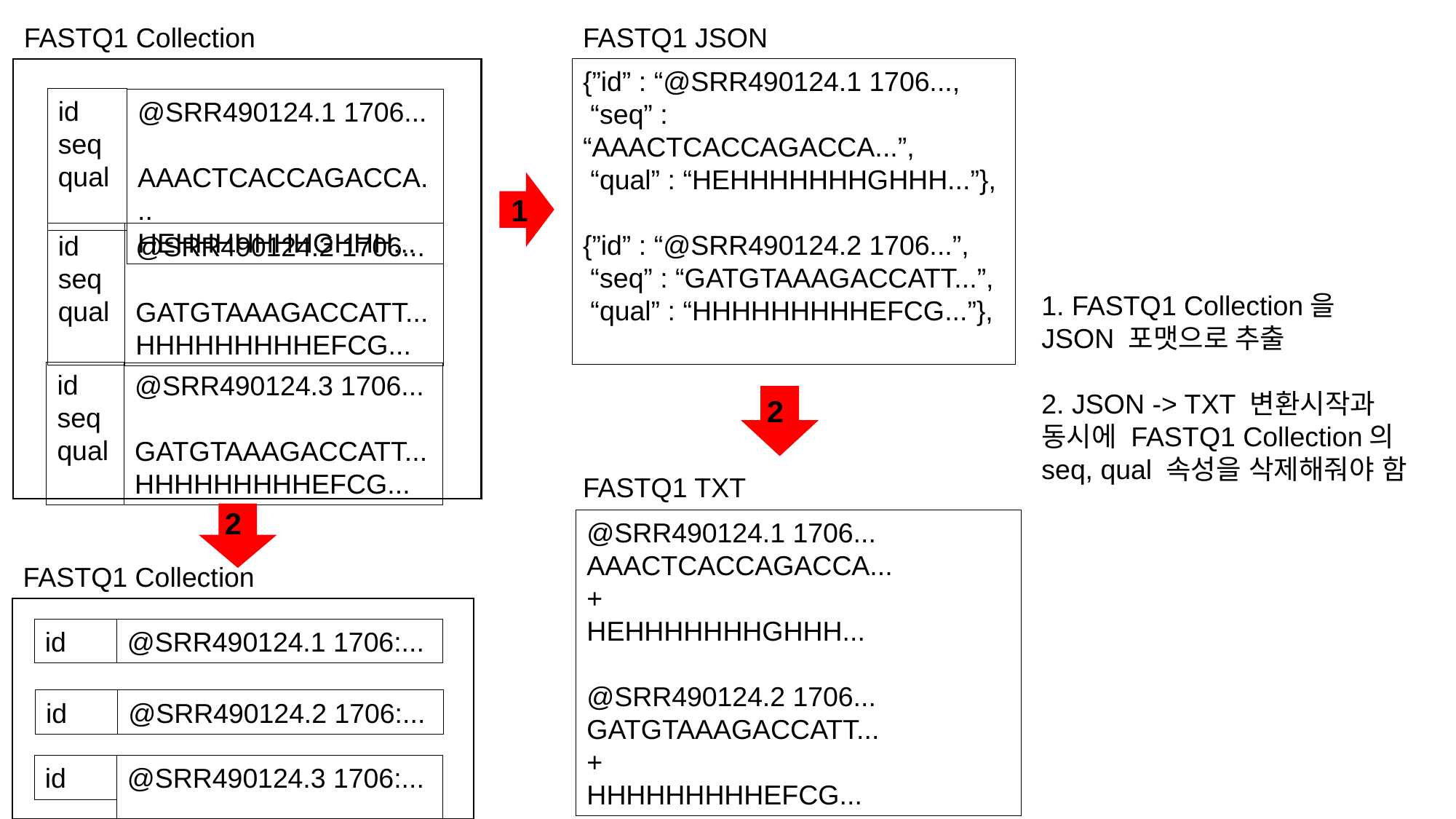

FASTQ1 Collection

id
seq
qual
@SRR490124.1 1706...
AAACTCACCAGACCA...
HEHHHHHHHGHHH...
id
seq
qual
@SRR490124.2 1706...
GATGTAAAGACCATT...
HHHHHHHHHEFCG...
id
seq
qual
@SRR490124.3 1706...
GATGTAAAGACCATT...
HHHHHHHHHEFCG...
FASTQ1 JSON
{”id” : “@SRR490124.1 1706...,
 “seq” : “AAACTCACCAGACCA...”,
 “qual” : “HEHHHHHHHGHHH...”},

{”id” : “@SRR490124.2 1706...”,
 “seq” : “GATGTAAAGACCATT...”,
 “qual” : “HHHHHHHHHEFCG...”},

1
1. FASTQ1 Collection을
JSON 포맷으로 추출

2. JSON -> TXT 변환시작과 동시에 FASTQ1 Collection의
seq, qual 속성을 삭제해줘야 함

2
FASTQ1 TXT
@SRR490124.1 1706...
AAACTCACCAGACCA...
+
HEHHHHHHHGHHH...

@SRR490124.2 1706...
GATGTAAAGACCATT...
+
HHHHHHHHHEFCG...
2

FASTQ1 Collection

id
@SRR490124.1 1706:...
id
@SRR490124.2 1706:...
id
@SRR490124.3 1706:...